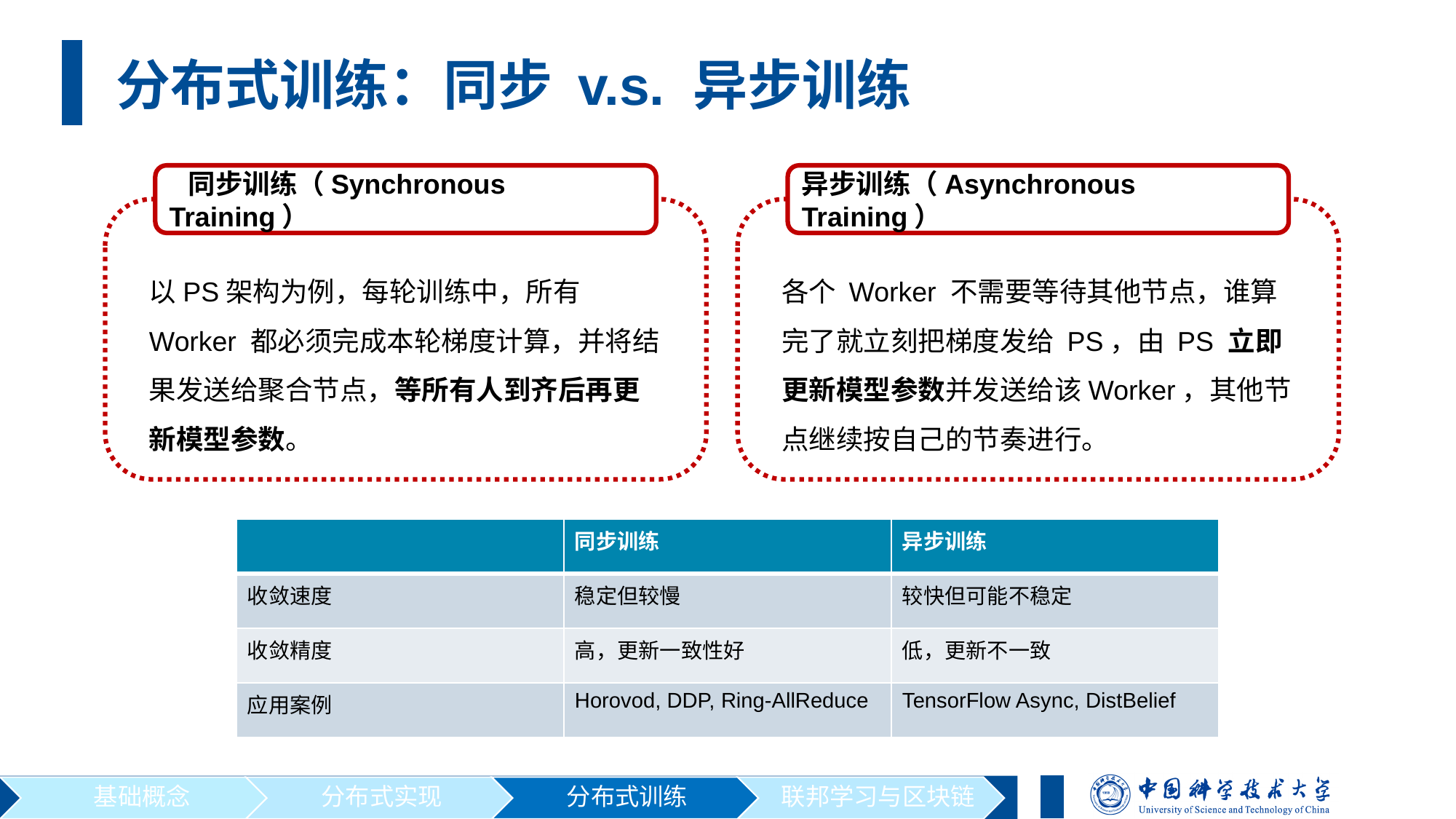

分布式训练：同步 v.s. 异步训练
  同步训练（Synchronous Training）
异步训练（Asynchronous Training）

以PS架构为例，每轮训练中，所有 Worker 都必须完成本轮梯度计算，并将结果发送给聚合节点，等所有人到齐后再更新模型参数。
各个 Worker 不需要等待其他节点，谁算完了就立刻把梯度发给 PS，由 PS 立即更新模型参数并发送给该Worker，其他节点继续按自己的节奏进行。
|  | 同步训练 | 异步训练 |
| --- | --- | --- |
| 收敛速度 | 稳定但较慢 | 较快但可能不稳定 |
| 收敛精度 | 高，更新一致性好 | 低，更新不一致 |
| 应用案例 | Horovod, DDP, Ring-AllReduce | TensorFlow Async, DistBelief |

基础概念

分布式实现

分布式训练

联邦学习与区块链